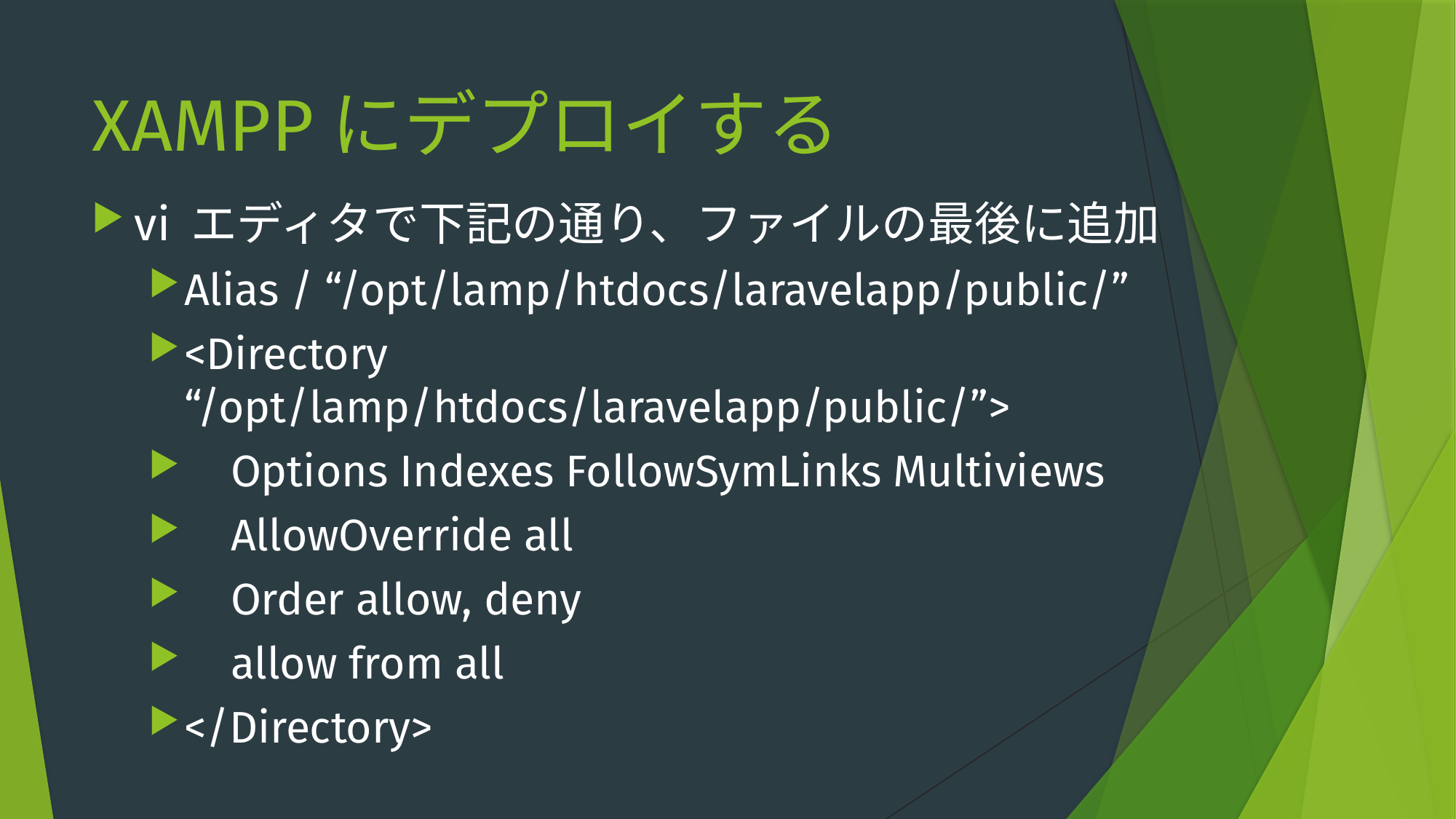

# XAMPPにデプロイする
vi エディタで下記の通り、ファイルの最後に追加
Alias / “/opt/lamp/htdocs/laravelapp/public/”
<Directory “/opt/lamp/htdocs/laravelapp/public/”>
    Options Indexes FollowSymLinks Multiviews
    AllowOverride all
    Order allow, deny
    allow from all
</Directory>